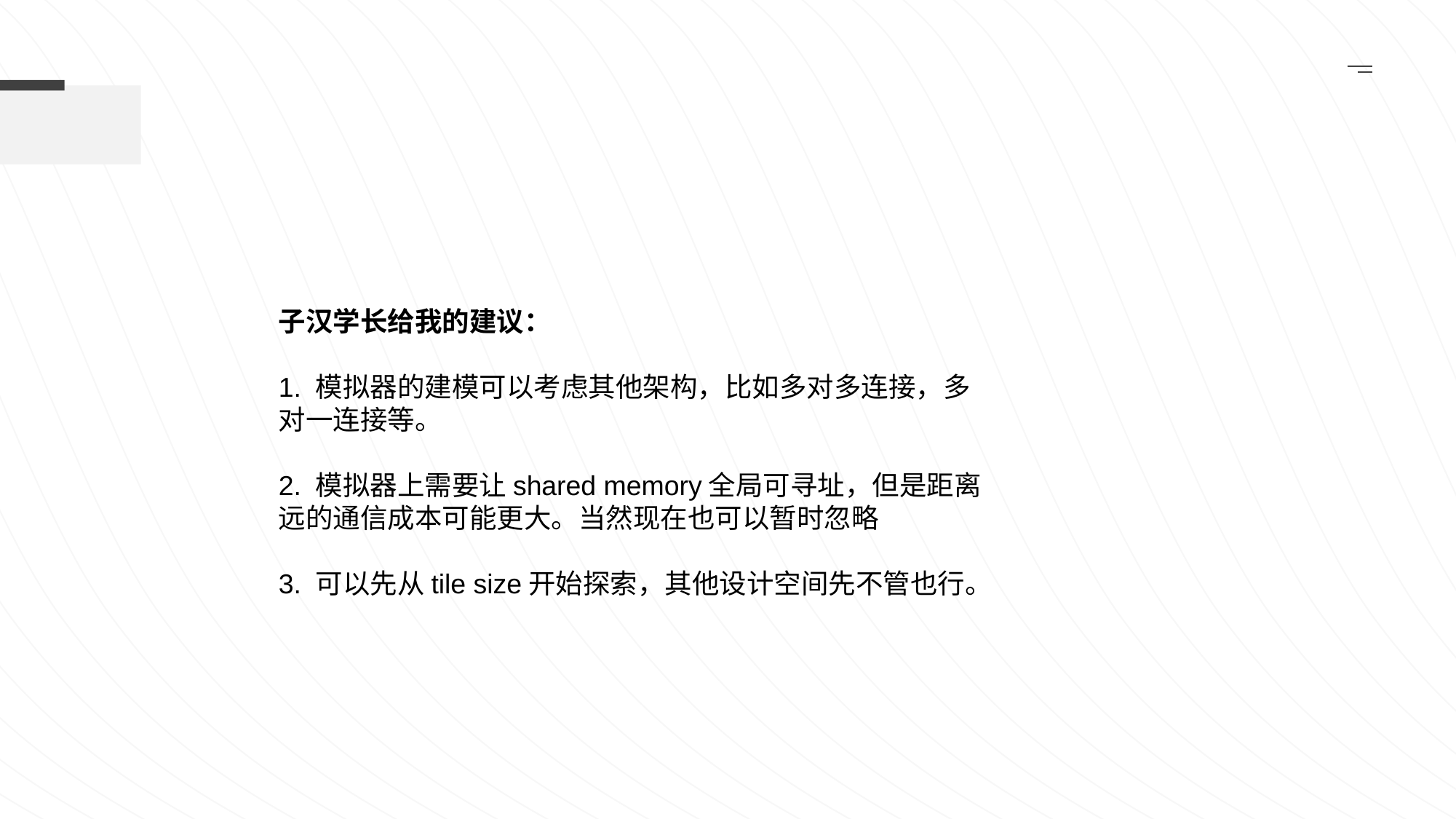

子汉学长给我的建议：

1. 模拟器的建模可以考虑其他架构，比如多对多连接，多对一连接等。

2. 模拟器上需要让shared memory全局可寻址，但是距离远的通信成本可能更大。当然现在也可以暂时忽略

3. 可以先从tile size开始探索，其他设计空间先不管也行。